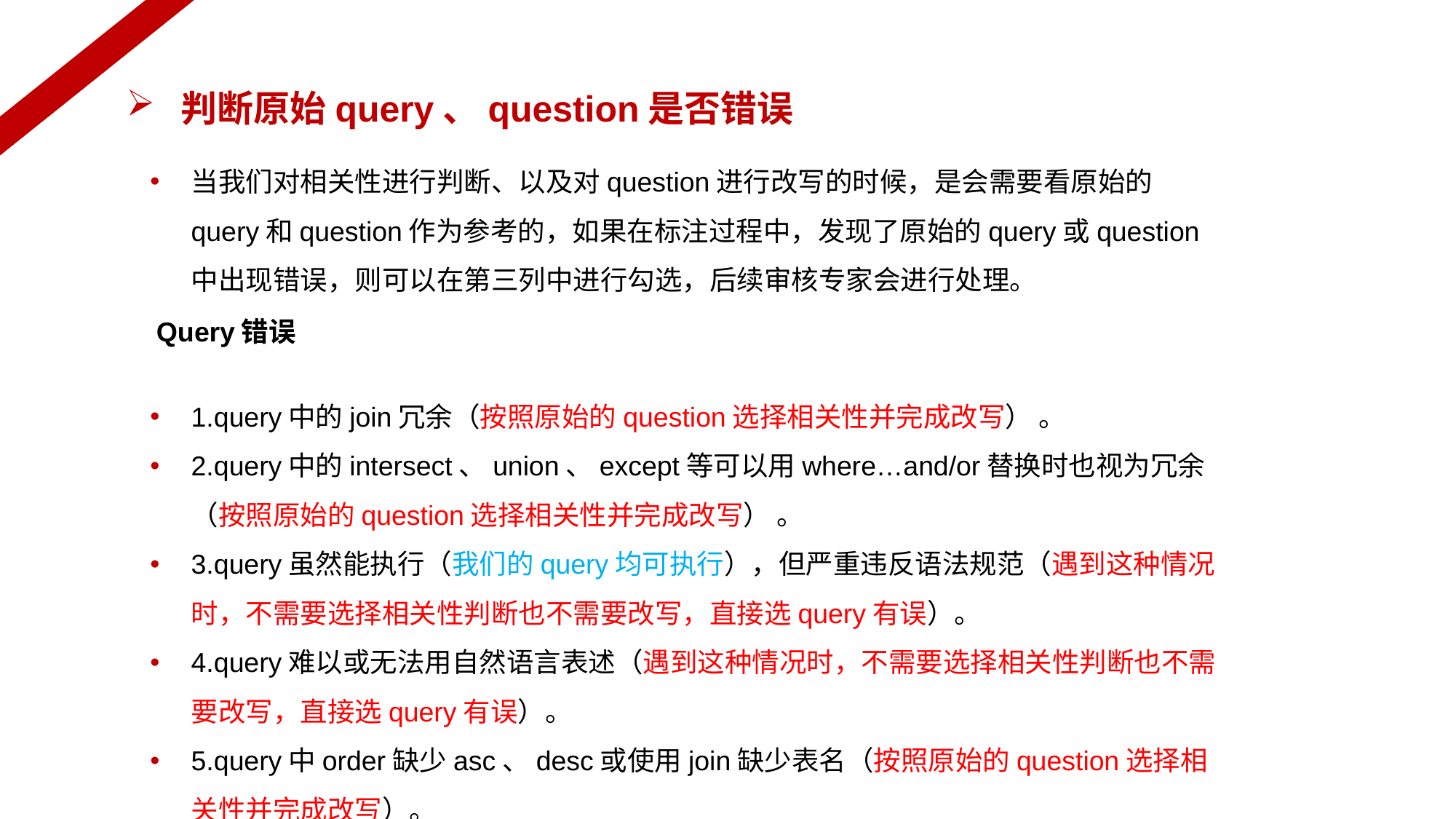

判断原始query、question是否错误
当我们对相关性进行判断、以及对question进行改写的时候，是会需要看原始的query和question作为参考的，如果在标注过程中，发现了原始的query或question中出现错误，则可以在第三列中进行勾选，后续审核专家会进行处理。
Query错误
1.query中的join冗余（按照原始的question选择相关性并完成改写） 。
2.query中的intersect、union、except等可以用where…and/or替换时也视为冗余（按照原始的question选择相关性并完成改写） 。
3.query虽然能执行（我们的query均可执行），但严重违反语法规范（遇到这种情况时，不需要选择相关性判断也不需要改写，直接选query有误）。
4.query难以或无法用自然语言表述（遇到这种情况时，不需要选择相关性判断也不需要改写，直接选query有误）。
5.query中order缺少asc、desc或使用join缺少表名（按照原始的question选择相关性并完成改写）。